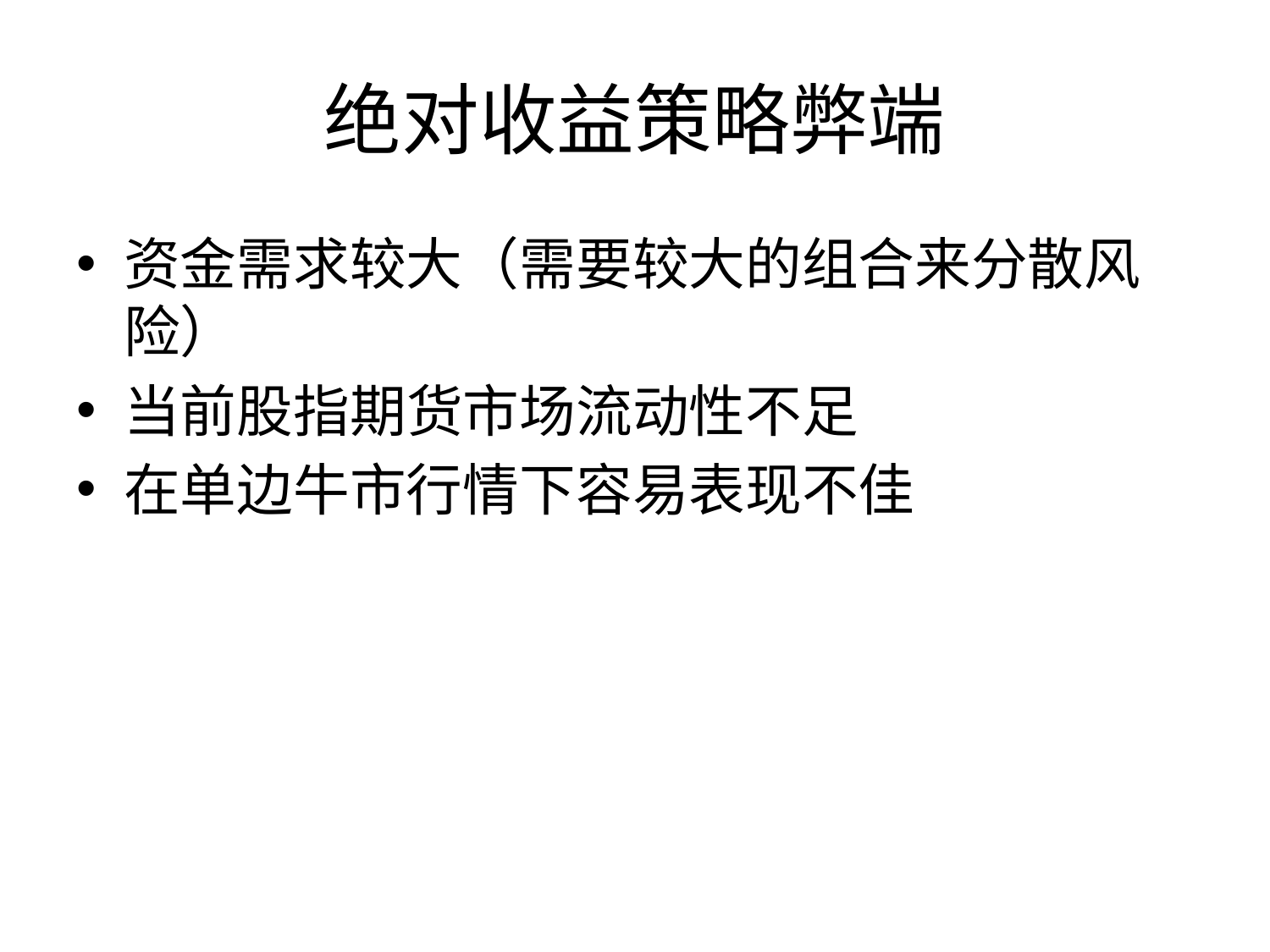

# 绝对收益策略弊端
资金需求较大（需要较大的组合来分散风险）
当前股指期货市场流动性不足
在单边牛市行情下容易表现不佳